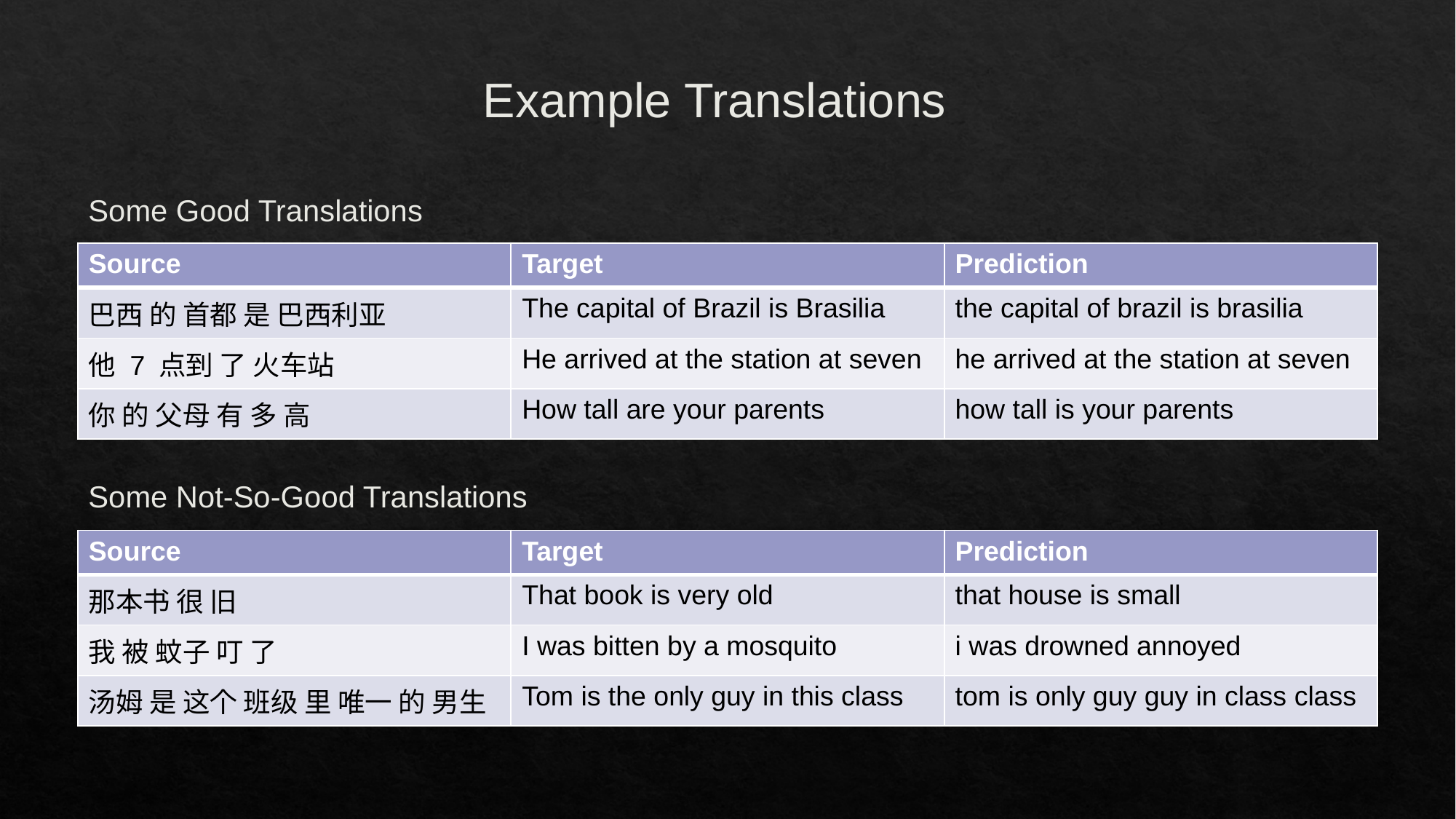

Example Translations
Some Good Translations
| Source | Target | Prediction |
| --- | --- | --- |
| 巴西 的 首都 是 巴西利亚 | The capital of Brazil is Brasilia | the capital of brazil is brasilia |
| 他 7 点到 了 火车站 | He arrived at the station at seven | he arrived at the station at seven |
| 你 的 父母 有 多 高 | How tall are your parents | how tall is your parents |
Some Not-So-Good Translations
| Source | Target | Prediction |
| --- | --- | --- |
| 那本书 很 旧 | That book is very old | that house is small |
| 我 被 蚊子 叮 了 | I was bitten by a mosquito | i was drowned annoyed |
| 汤姆 是 这个 班级 里 唯一 的 男生 | Tom is the only guy in this class | tom is only guy guy in class class |